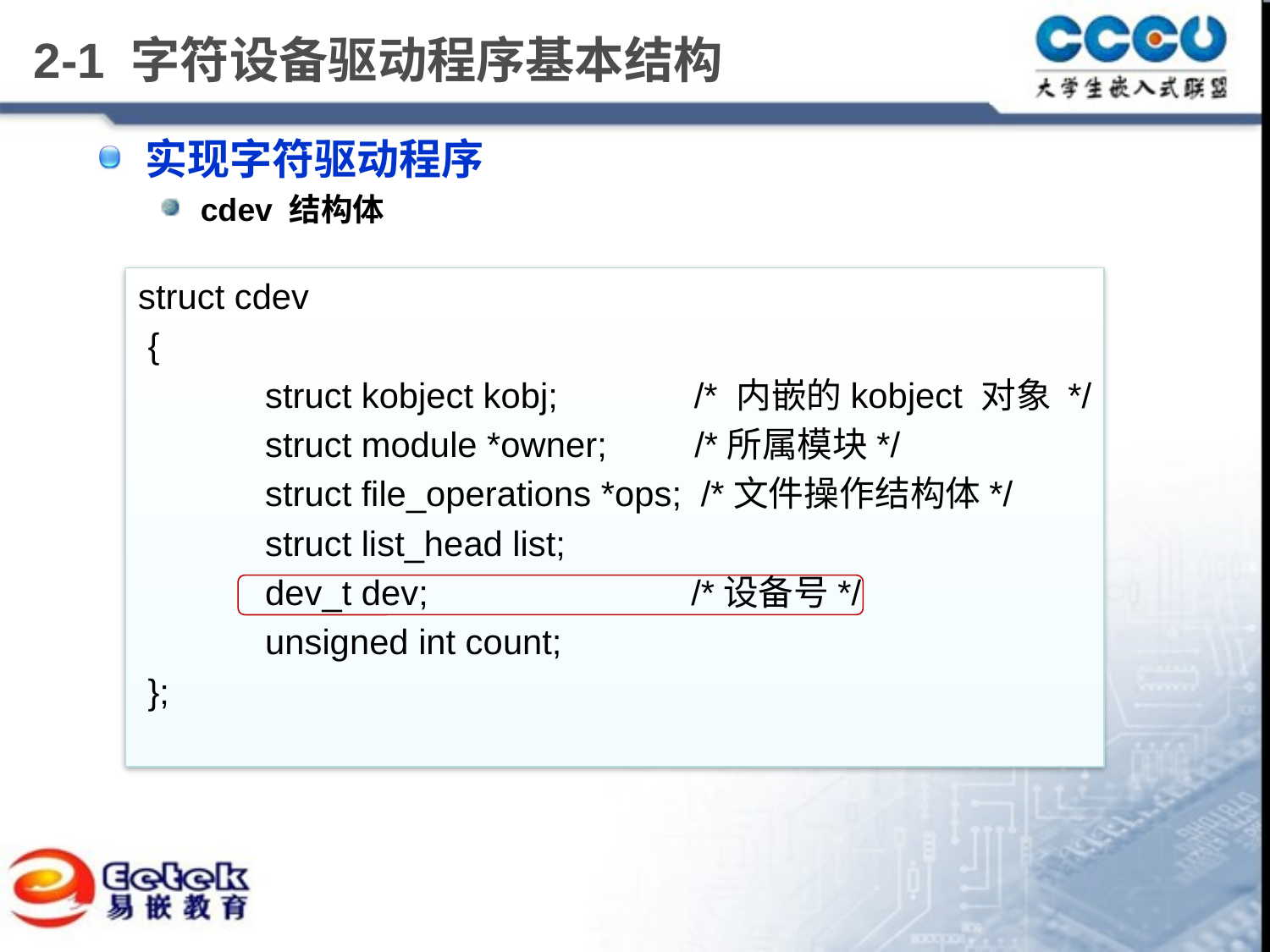

# 2-1 字符设备驱动程序基本结构
实现字符驱动程序
cdev 结构体
struct cdev
 {
 	struct kobject kobj;              /* 内嵌的kobject 对象 */
 	struct module *owner;         /*所属模块*/
 	struct file_operations *ops;  /*文件操作结构体*/
 	struct list_head list;
 	dev_t dev;                           /*设备号*/
 	unsigned int count;
 };